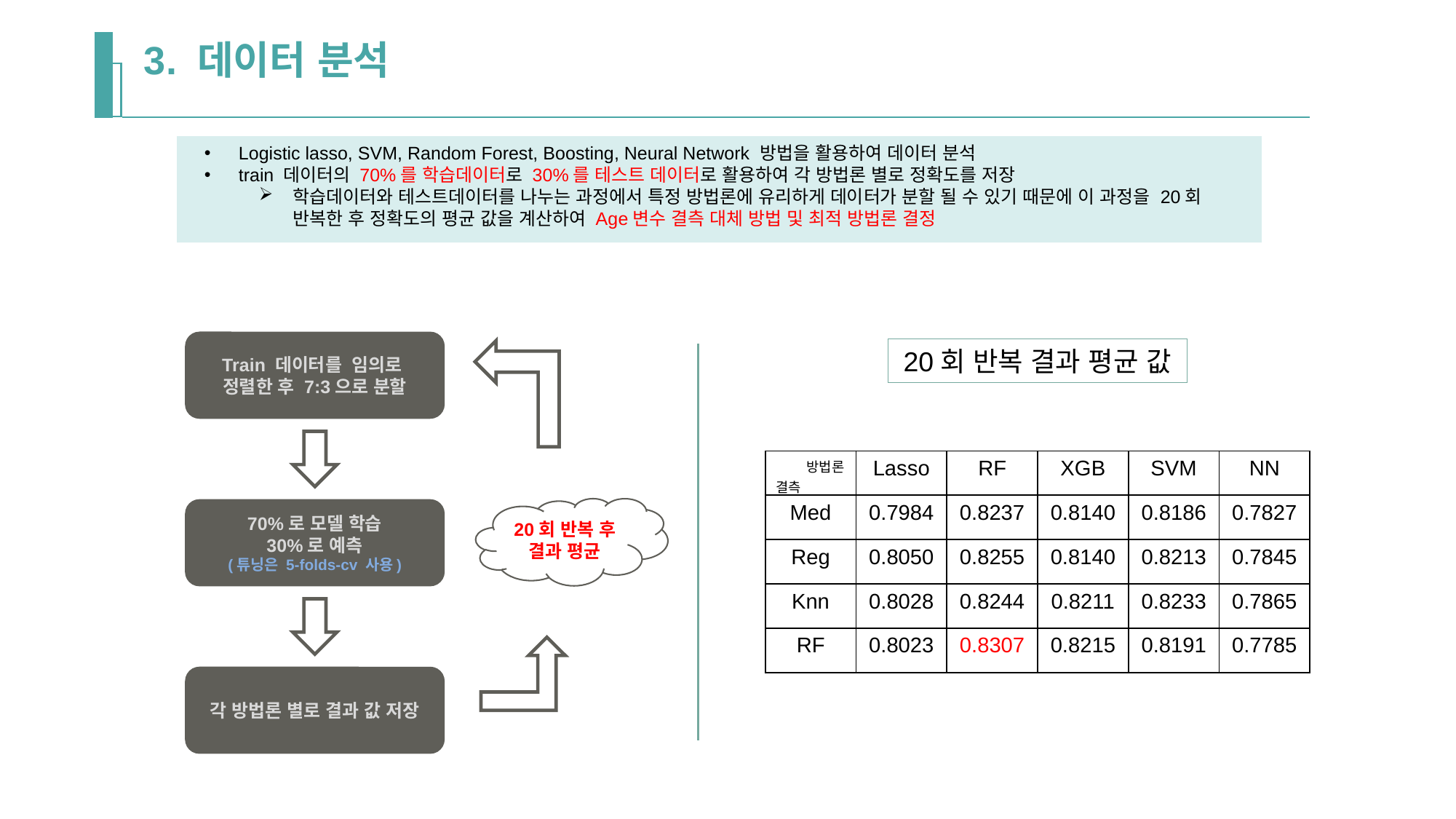

3. 데이터 분석

Logistic lasso, SVM, Random Forest, Boosting, Neural Network 방법을 활용하여 데이터 분석
train 데이터의 70%를 학습데이터로 30%를 테스트 데이터로 활용하여 각 방법론 별로 정확도를 저장
학습데이터와 테스트데이터를 나누는 과정에서 특정 방법론에 유리하게 데이터가 분할 될 수 있기 때문에 이 과정을 20회 반복한 후 정확도의 평균 값을 계산하여 Age변수 결측 대체 방법 및 최적 방법론 결정
Train 데이터를  임의로
정렬한 후 7:3으로 분할
20회 반복 결과 평균 값

| 방법론 결측 | Lasso | RF | XGB | SVM | NN |
| --- | --- | --- | --- | --- | --- |
| Med | 0.7984 | 0.8237 | 0.8140 | 0.8186 | 0.7827 |
| Reg | 0.8050 | 0.8255 | 0.8140 | 0.8213 | 0.7845 |
| Knn | 0.8028 | 0.8244 | 0.8211 | 0.8233 | 0.7865 |
| RF | 0.8023 | 0.8307 | 0.8215 | 0.8191 | 0.7785 |
20회 반복 후 결과 평균
70%로 모델 학습
30%로 예측
(튜닝은 5-folds-cv 사용)

각 방법론 별로 결과 값 저장